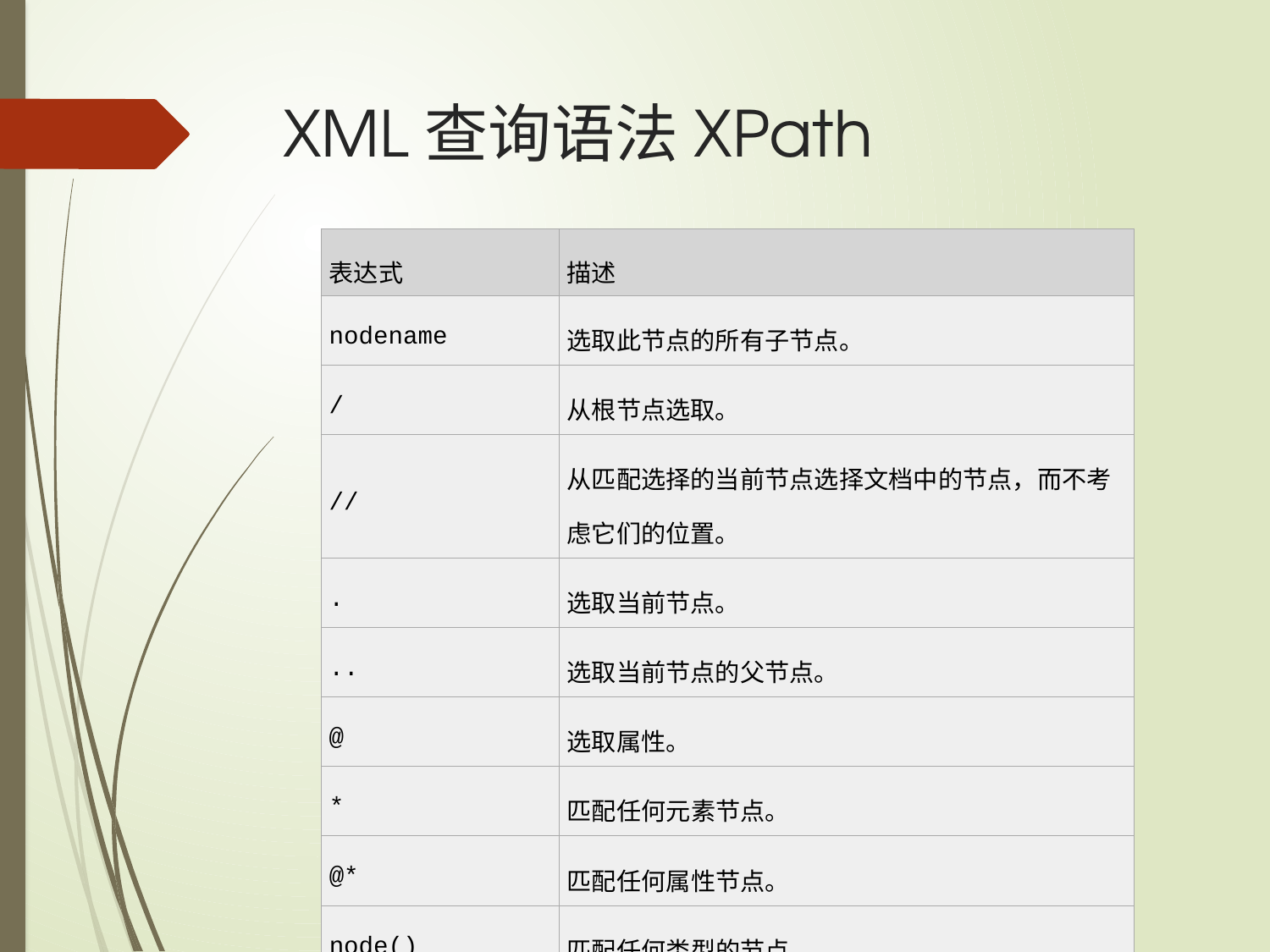

# XML查询语法XPath
| 表达式 | 描述 |
| --- | --- |
| nodename | 选取此节点的所有子节点。 |
| / | 从根节点选取。 |
| // | 从匹配选择的当前节点选择文档中的节点，而不考虑它们的位置。 |
| . | 选取当前节点。 |
| .. | 选取当前节点的父节点。 |
| @ | 选取属性。 |
| \* | 匹配任何元素节点。 |
| @\* | 匹配任何属性节点。 |
| node() | 匹配任何类型的节点。 |
| …… | …… |